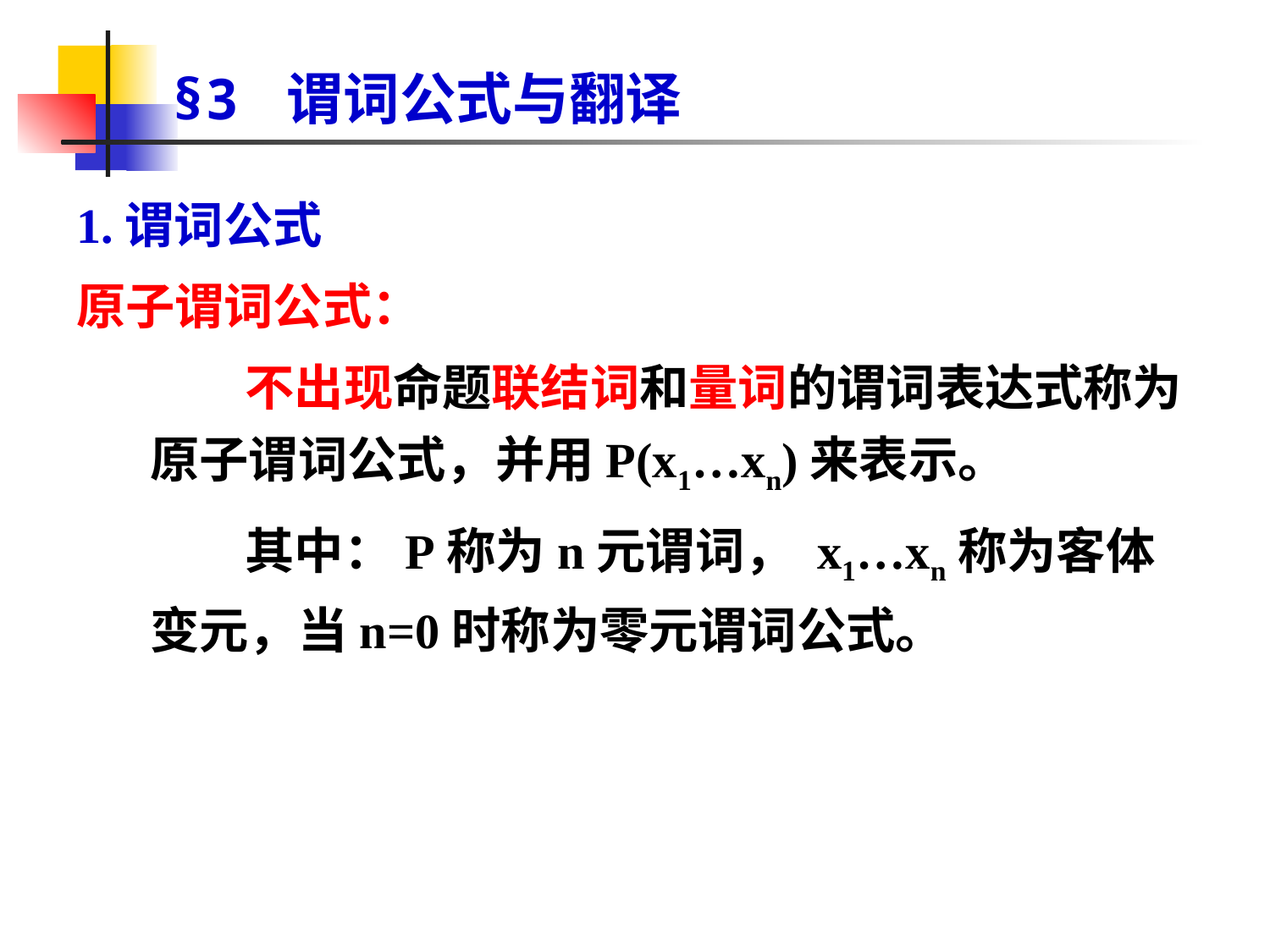

# §3 谓词公式与翻译
1.谓词公式
原子谓词公式：
              不出现命题联结词和量词的谓词表达式称为原子谓词公式，并用P(x1…xn)来表示。
              其中：P称为n元谓词， x1…xn称为客体变元，当n=0时称为零元谓词公式。
30